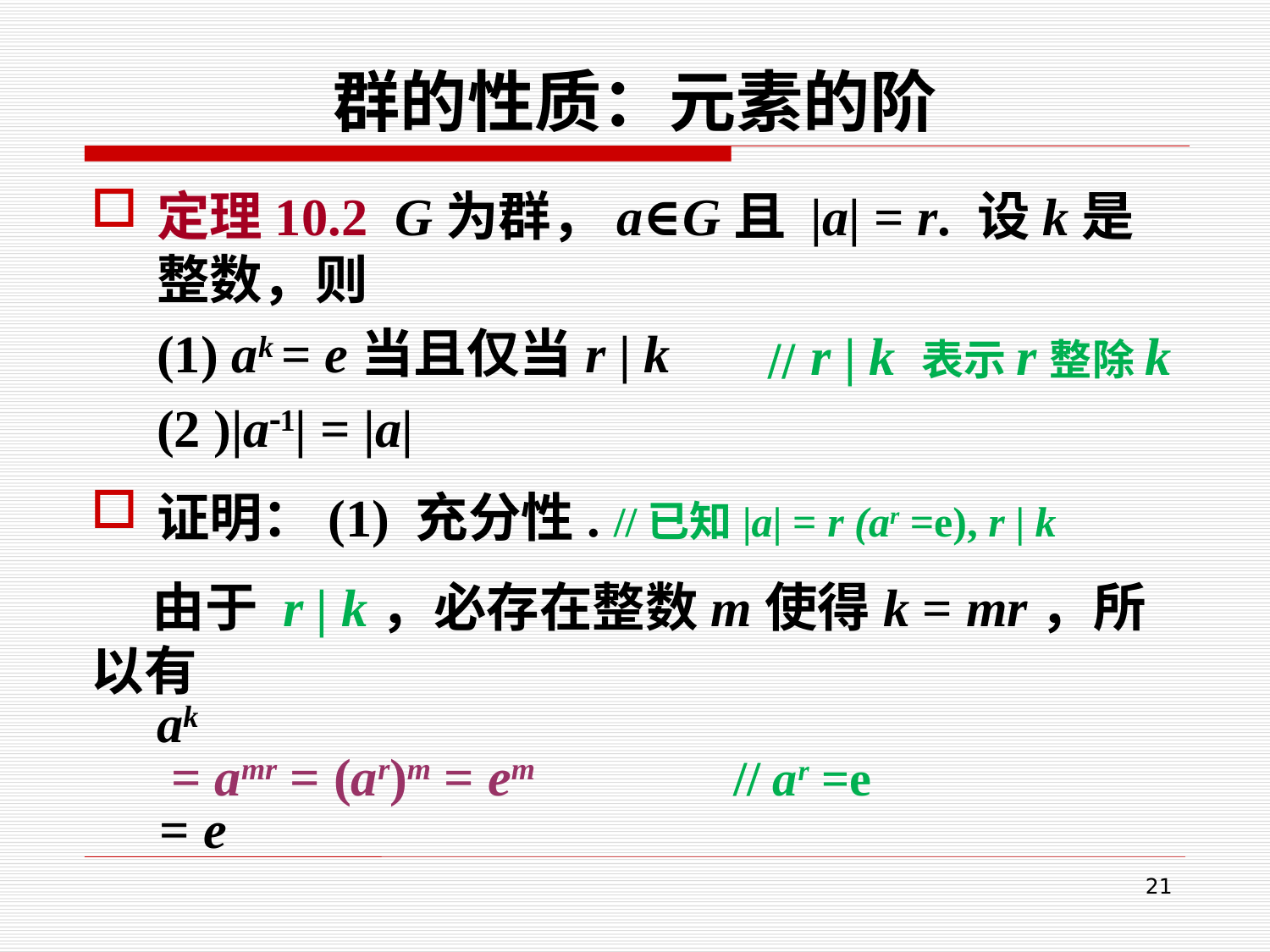

# 群的性质：元素的阶
定理10.2  G为群，a∈G且 |a| = r. 设k是整数，则
(1) ak = e当且仅当r | k
(2 )|a−1| = |a|
证明：(1) 充分性. //已知|a| = r (ar =e), r | k
    由于 r | k，必存在整数m使得k = mr，所以有
	ak
      = amr = (ar)m = em                          // ar =e
         = e

// r | k 表示r整除k
21